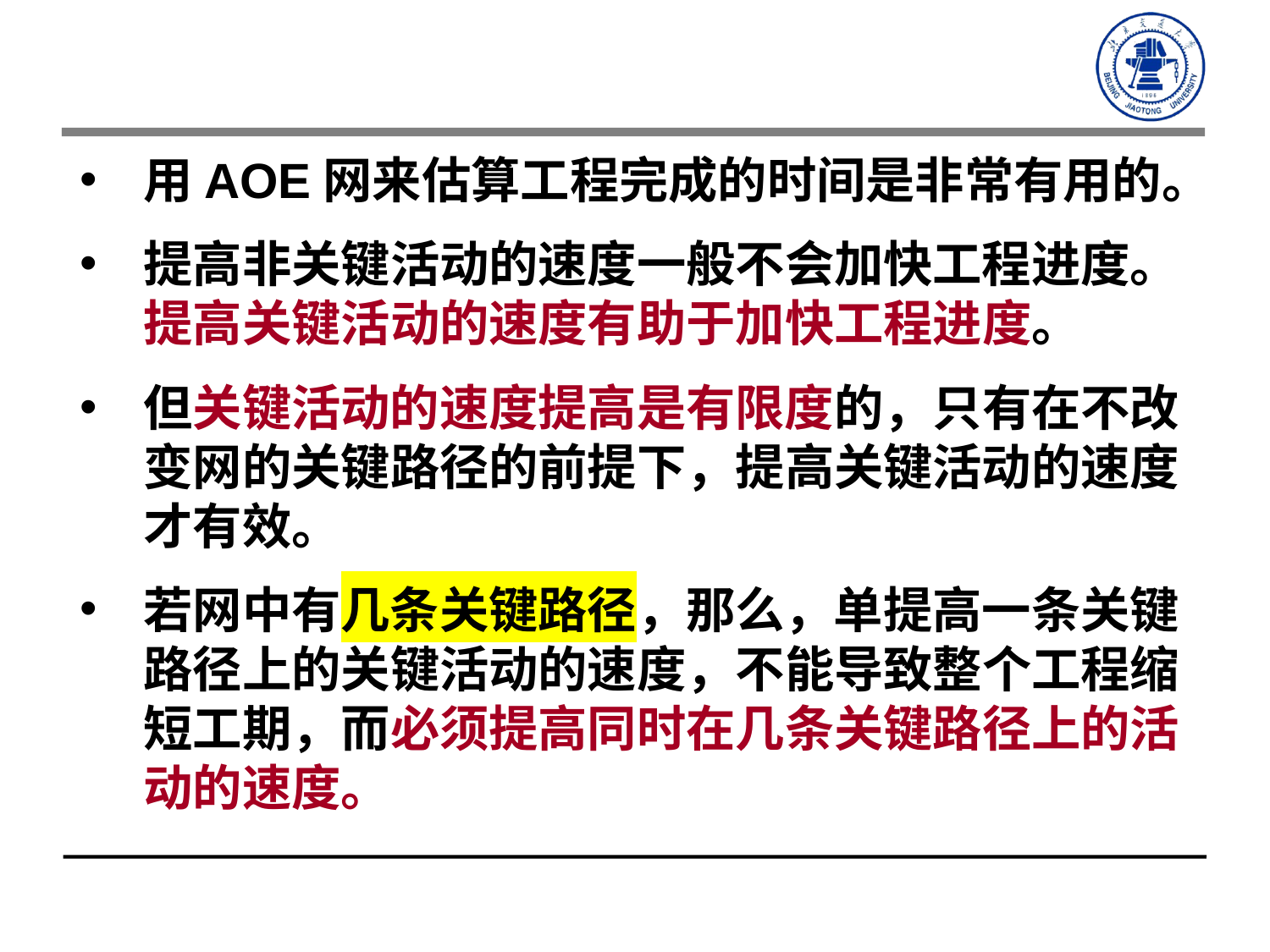

用AOE网来估算工程完成的时间是非常有用的。
提高非关键活动的速度一般不会加快工程进度。提高关键活动的速度有助于加快工程进度。
但关键活动的速度提高是有限度的，只有在不改变网的关键路径的前提下，提高关键活动的速度才有效。
若网中有几条关键路径，那么，单提高一条关键路径上的关键活动的速度，不能导致整个工程缩短工期，而必须提高同时在几条关键路径上的活动的速度。